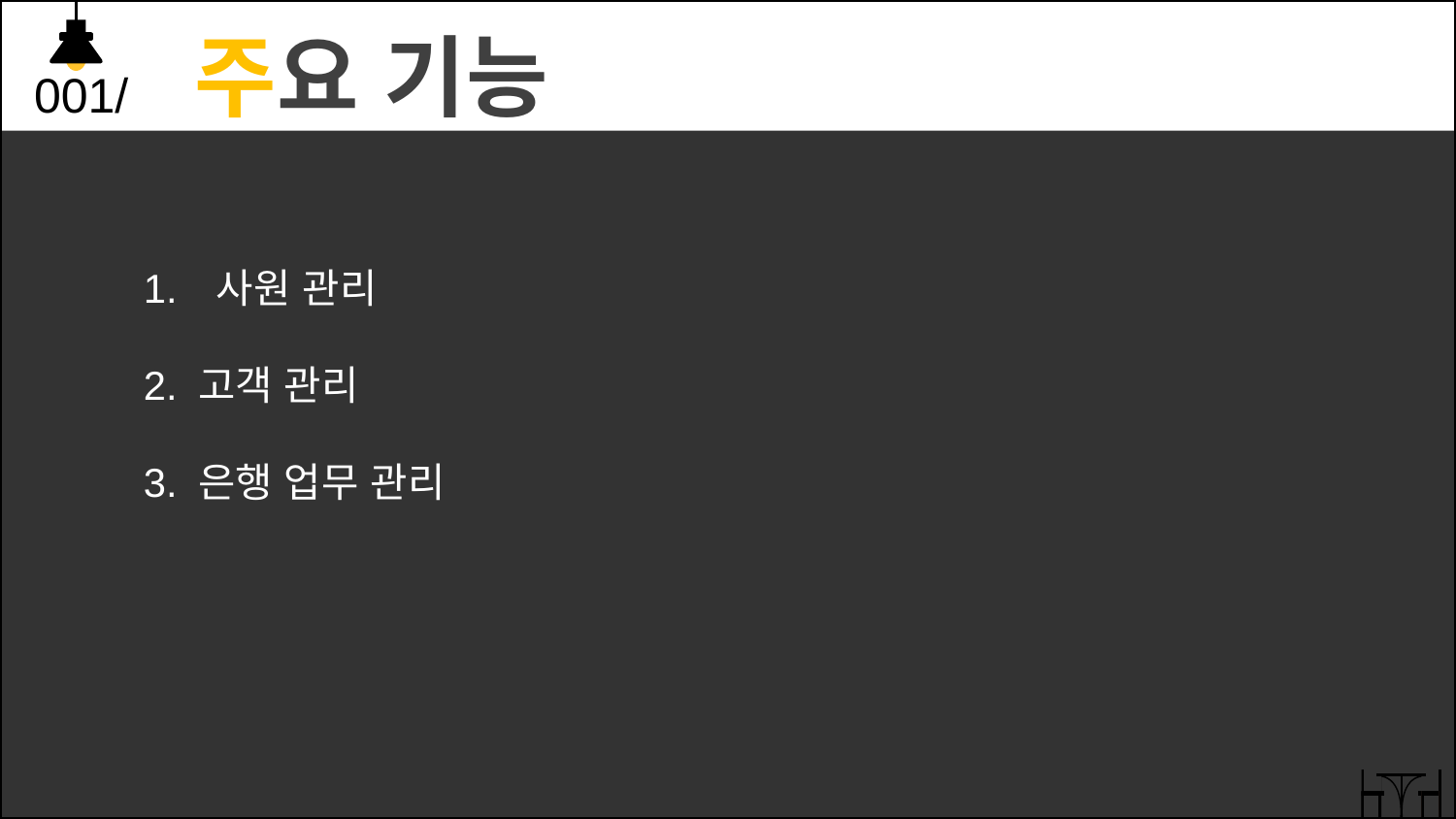

주요 기능
001/

사원 관리

2. 고객 관리

3. 은행 업무 관리